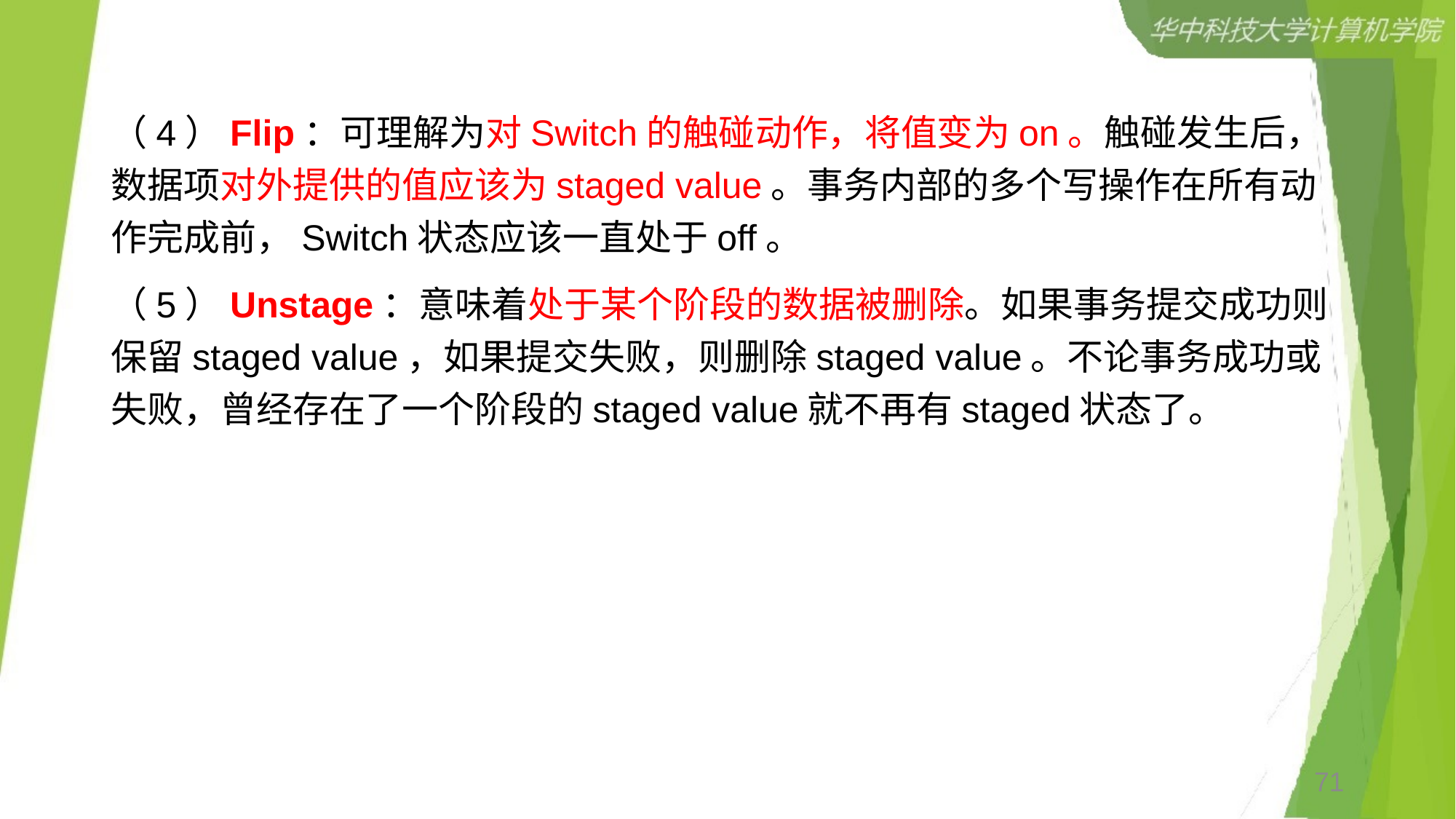

（4）Flip：可理解为对Switch的触碰动作，将值变为on。触碰发生后，数据项对外提供的值应该为staged value。事务内部的多个写操作在所有动作完成前，Switch状态应该一直处于off。
（5）Unstage：意味着处于某个阶段的数据被删除。如果事务提交成功则保留staged value，如果提交失败，则删除staged value。不论事务成功或失败，曾经存在了一个阶段的staged value就不再有staged状态了。
71